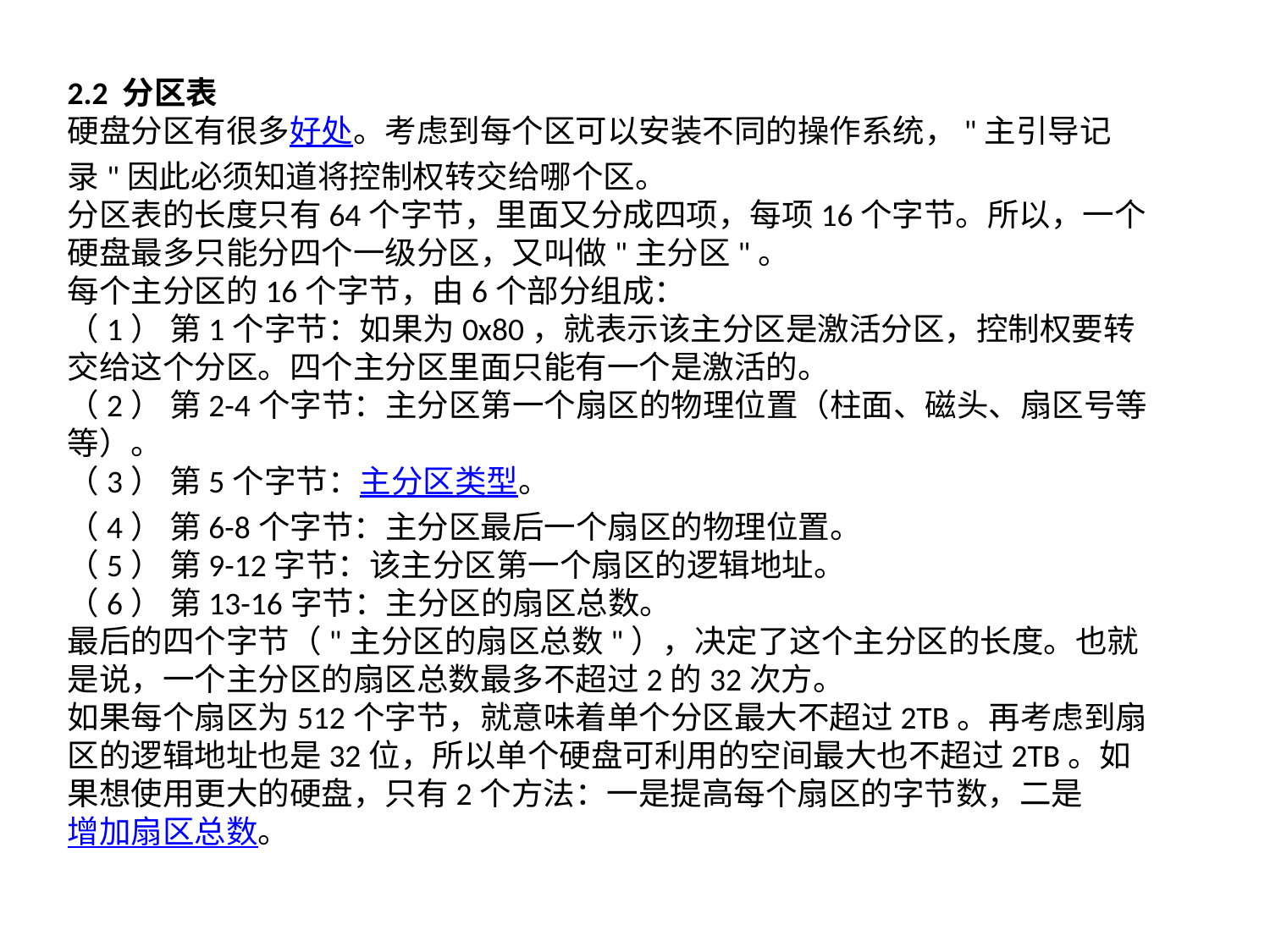

2.2 分区表
硬盘分区有很多好处。考虑到每个区可以安装不同的操作系统，"主引导记录"因此必须知道将控制权转交给哪个区。
分区表的长度只有64个字节，里面又分成四项，每项16个字节。所以，一个硬盘最多只能分四个一级分区，又叫做"主分区"。
每个主分区的16个字节，由6个部分组成：
（1） 第1个字节：如果为0x80，就表示该主分区是激活分区，控制权要转交给这个分区。四个主分区里面只能有一个是激活的。
（2） 第2-4个字节：主分区第一个扇区的物理位置（柱面、磁头、扇区号等等）。
（3） 第5个字节：主分区类型。
（4） 第6-8个字节：主分区最后一个扇区的物理位置。
（5） 第9-12字节：该主分区第一个扇区的逻辑地址。
（6） 第13-16字节：主分区的扇区总数。
最后的四个字节（"主分区的扇区总数"），决定了这个主分区的长度。也就是说，一个主分区的扇区总数最多不超过2的32次方。
如果每个扇区为512个字节，就意味着单个分区最大不超过2TB。再考虑到扇区的逻辑地址也是32位，所以单个硬盘可利用的空间最大也不超过2TB。如果想使用更大的硬盘，只有2个方法：一是提高每个扇区的字节数，二是增加扇区总数。